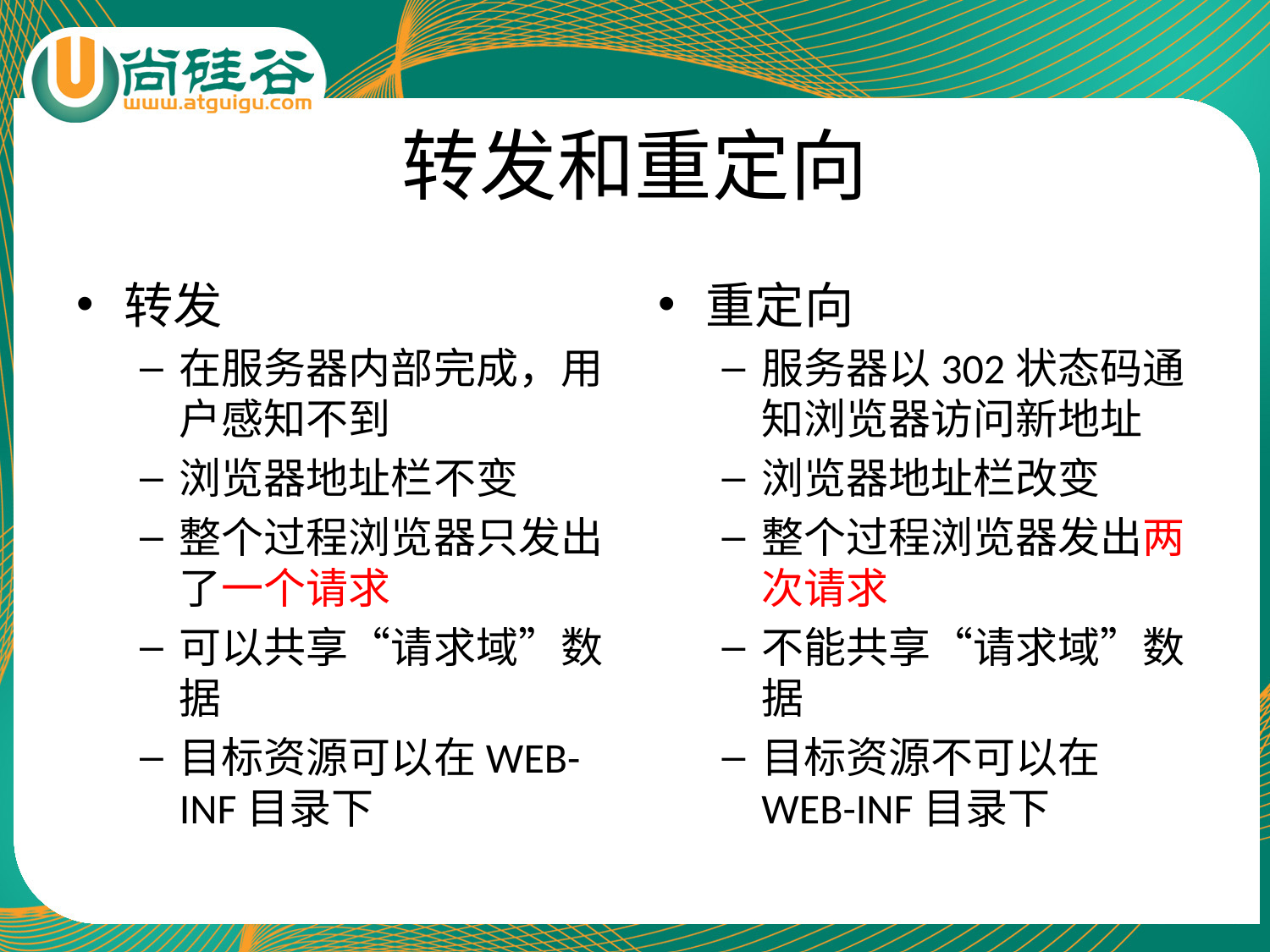

# 转发和重定向
转发
在服务器内部完成，用户感知不到
浏览器地址栏不变
整个过程浏览器只发出了一个请求
可以共享“请求域”数据
目标资源可以在WEB-INF目录下
重定向
服务器以302状态码通知浏览器访问新地址
浏览器地址栏改变
整个过程浏览器发出两次请求
不能共享“请求域”数据
目标资源不可以在WEB-INF目录下